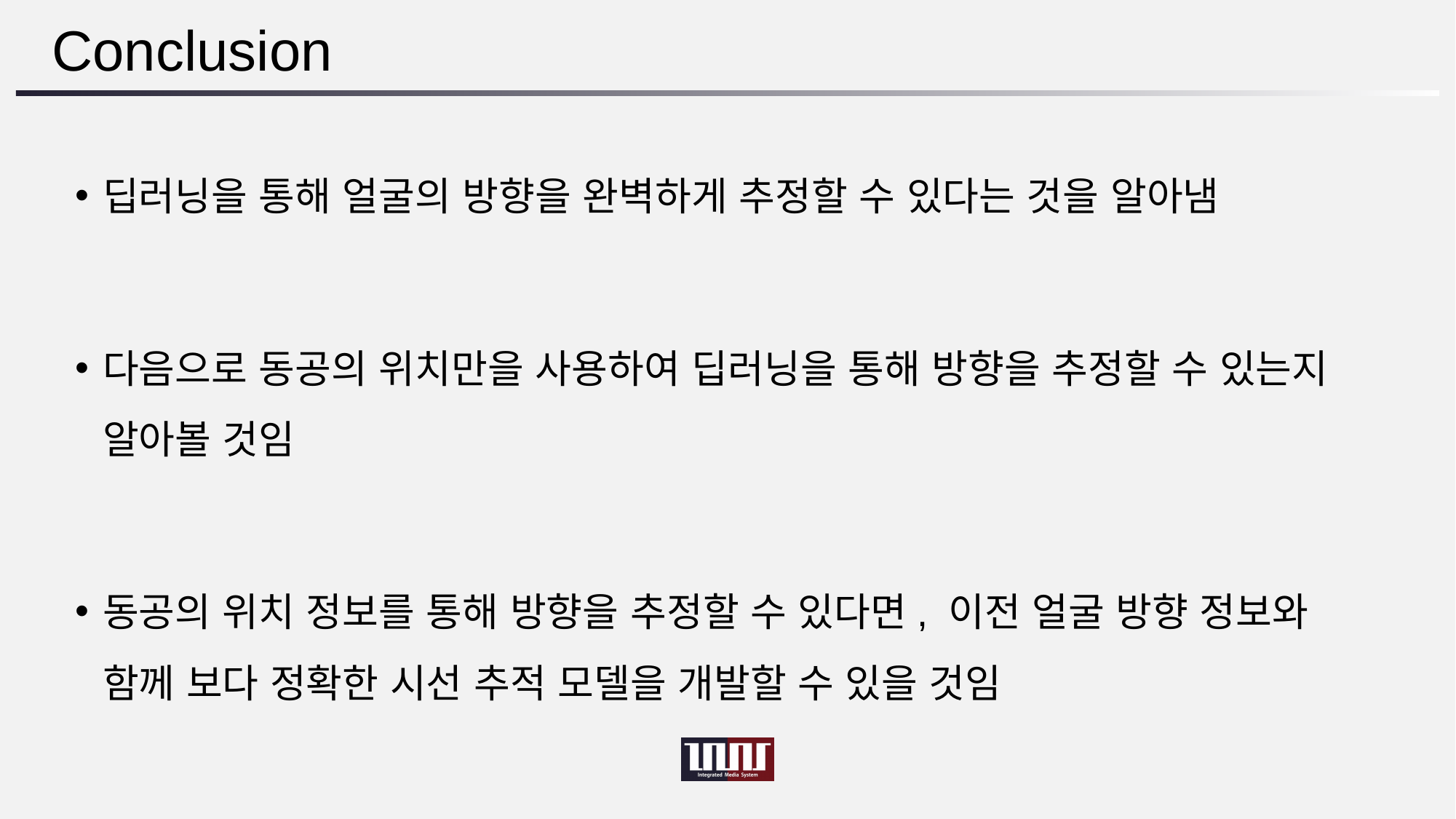

# Conclusion
딥러닝을 통해 얼굴의 방향을 완벽하게 추정할 수 있다는 것을 알아냄

다음으로 동공의 위치만을 사용하여 딥러닝을 통해 방향을 추정할 수 있는지 알아볼 것임

동공의 위치 정보를 통해 방향을 추정할 수 있다면, 이전 얼굴 방향 정보와 함께 보다 정확한 시선 추적 모델을 개발할 수 있을 것임